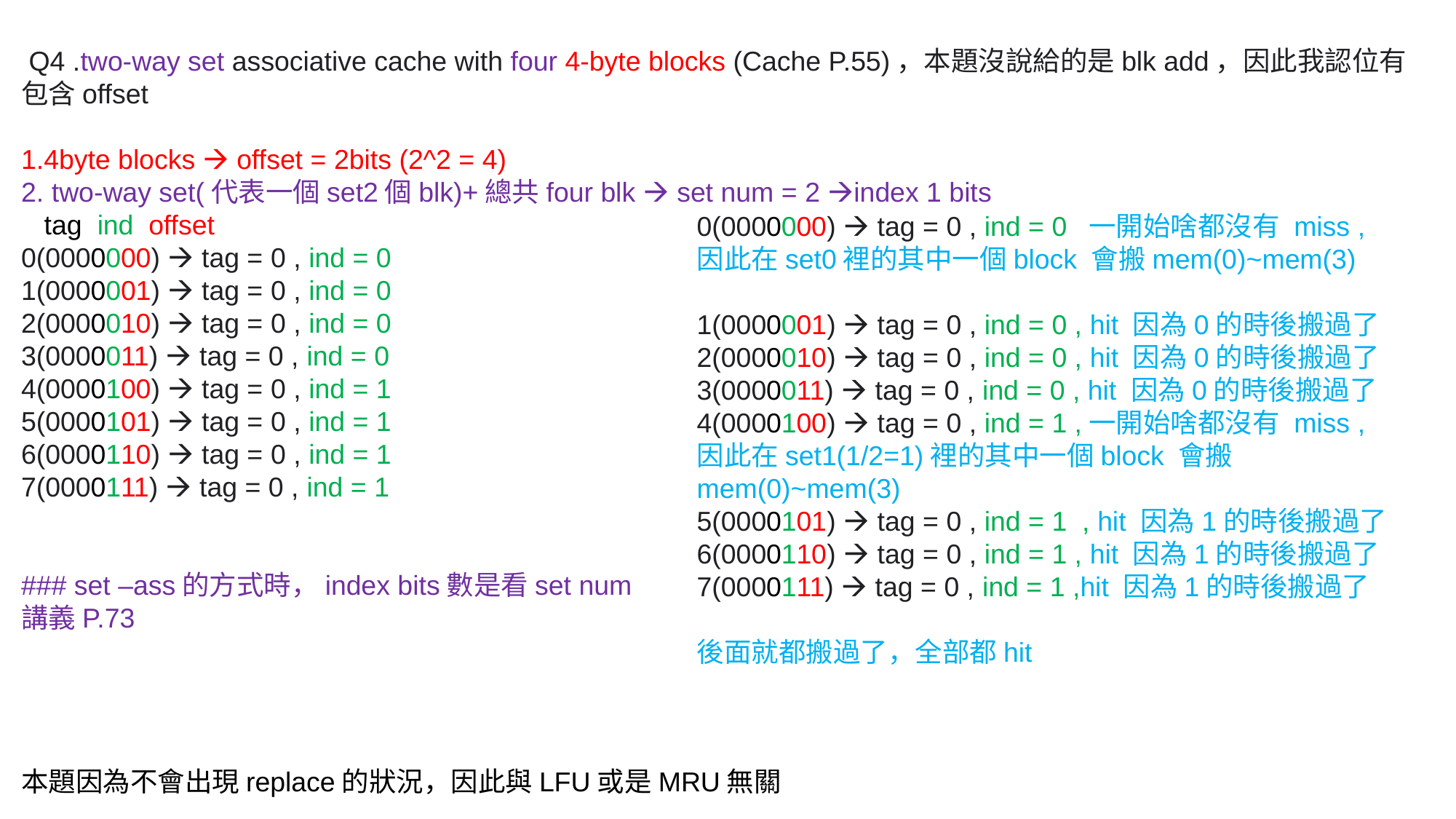

Q4 .two-way set associative cache with four 4-byte blocks (Cache P.55)，本題沒說給的是blk add，因此我認位有包含offset

1.4byte blocks 🡪 offset = 2bits (2^2 = 4)
2. two-way set(代表一個set2個blk)+總共four blk 🡪 set num = 2 🡪index 1 bits
   tag  ind  offset
0(0000000) 🡪 tag = 0 , ind = 0
1(0000001) 🡪 tag = 0 , ind = 0
2(0000010) 🡪 tag = 0 , ind = 0
3(0000011) 🡪 tag = 0 , ind = 0
4(0000100) 🡪 tag = 0 , ind = 1
5(0000101) 🡪 tag = 0 , ind = 1
6(0000110) 🡪 tag = 0 , ind = 1
7(0000111) 🡪 tag = 0 , ind = 1

### set –ass的方式時，index bits數是看set num
講義P.73

本題因為不會出現replace的狀況，因此與LFU或是MRU無關

0(0000000) 🡪 tag = 0 , ind = 0  一開始啥都沒有 miss , 因此在set0裡的其中一個block 會搬mem(0)~mem(3)

1(0000001) 🡪 tag = 0 , ind = 0 , hit 因為0的時後搬過了
2(0000010) 🡪 tag = 0 , ind = 0 , hit 因為0的時後搬過了
3(0000011) 🡪 tag = 0 , ind = 0 , hit 因為0的時後搬過了
4(0000100) 🡪 tag = 0 , ind = 1 ,一開始啥都沒有 miss , 因此在set1(1/2=1)裡的其中一個block 會搬mem(0)~mem(3)
5(0000101) 🡪 tag = 0 , ind = 1  , hit 因為1的時後搬過了
6(0000110) 🡪 tag = 0 , ind = 1 , hit 因為1的時後搬過了
7(0000111) 🡪 tag = 0 , ind = 1 ,hit 因為1的時後搬過了

後面就都搬過了，全部都hit